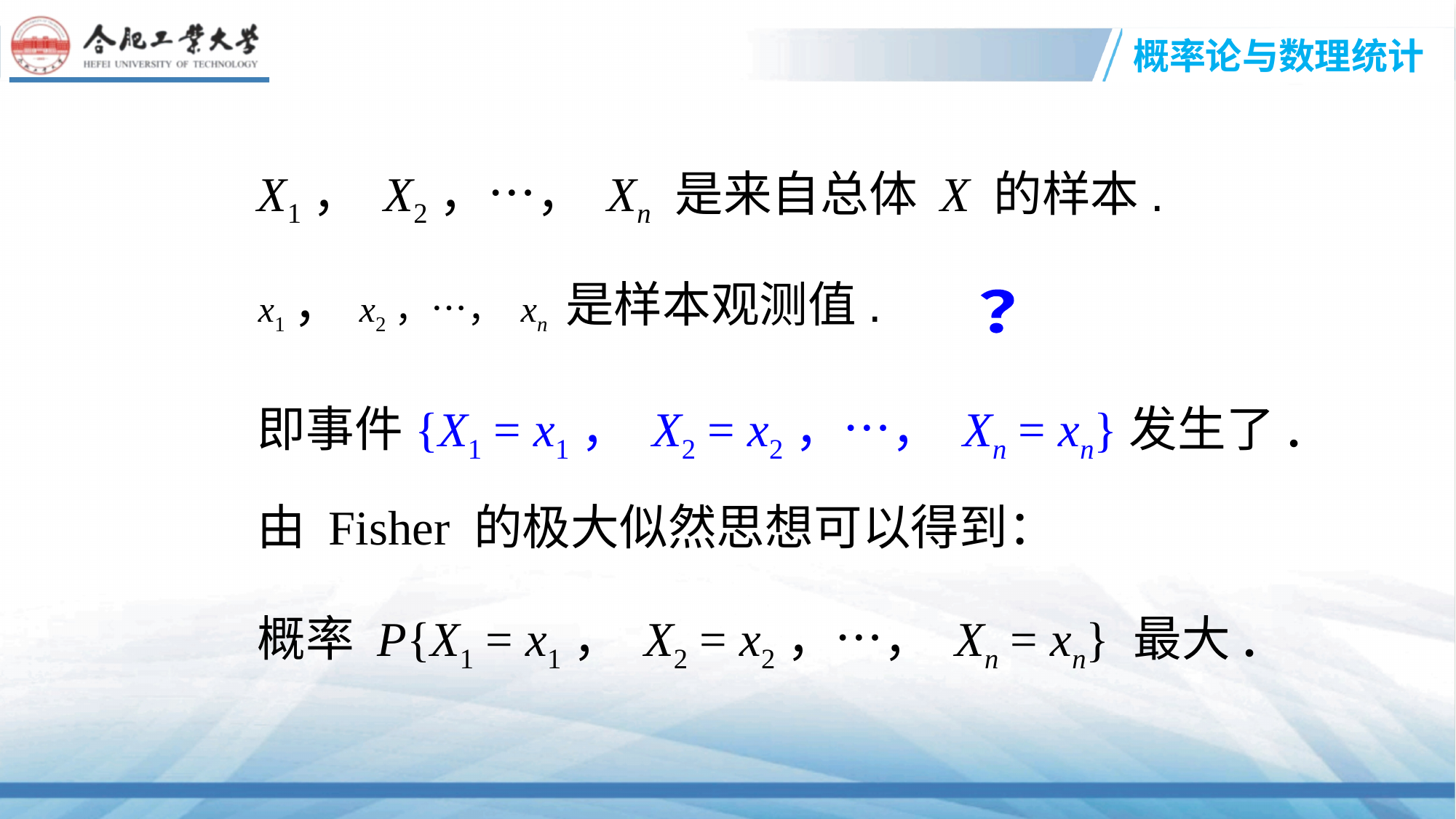

X1， X2，…， Xn 是来自总体 X 的样本.
x1， x2，…， xn 是样本观测值.
？
即事件{X1 = x1， X2 = x2，…， Xn = xn}发生了.
由 Fisher 的极大似然思想可以得到：
概率 P{X1 = x1， X2 = x2，…， Xn = xn} 最大.